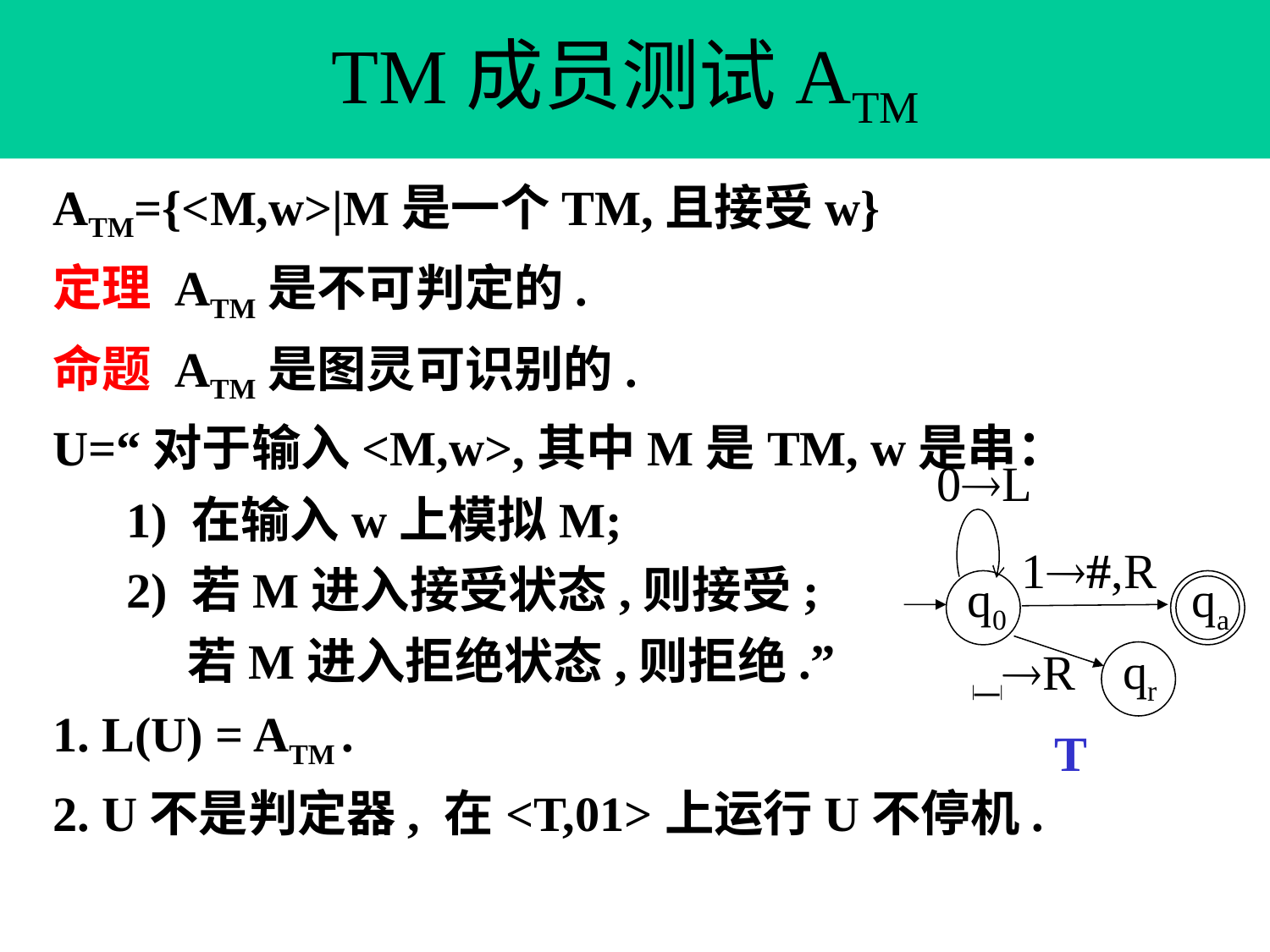

# TM成员测试ATM
ATM={<M,w>|M是一个TM,且接受w}
定理 ATM是不可判定的.
命题 ATM是图灵可识别的.
U=“对于输入<M,w>,其中M是TM, w是串：
      1) 在输入w上模拟M;
      2) 若M进入接受状态,则接受;
          若M进入拒绝状态,则拒绝.”
1. L(U) = ATM .
2. U不是判定器, 在<T,01>上运行U不停机.
0→L

1→#,R
q0
qa

qr
|_|→R

T